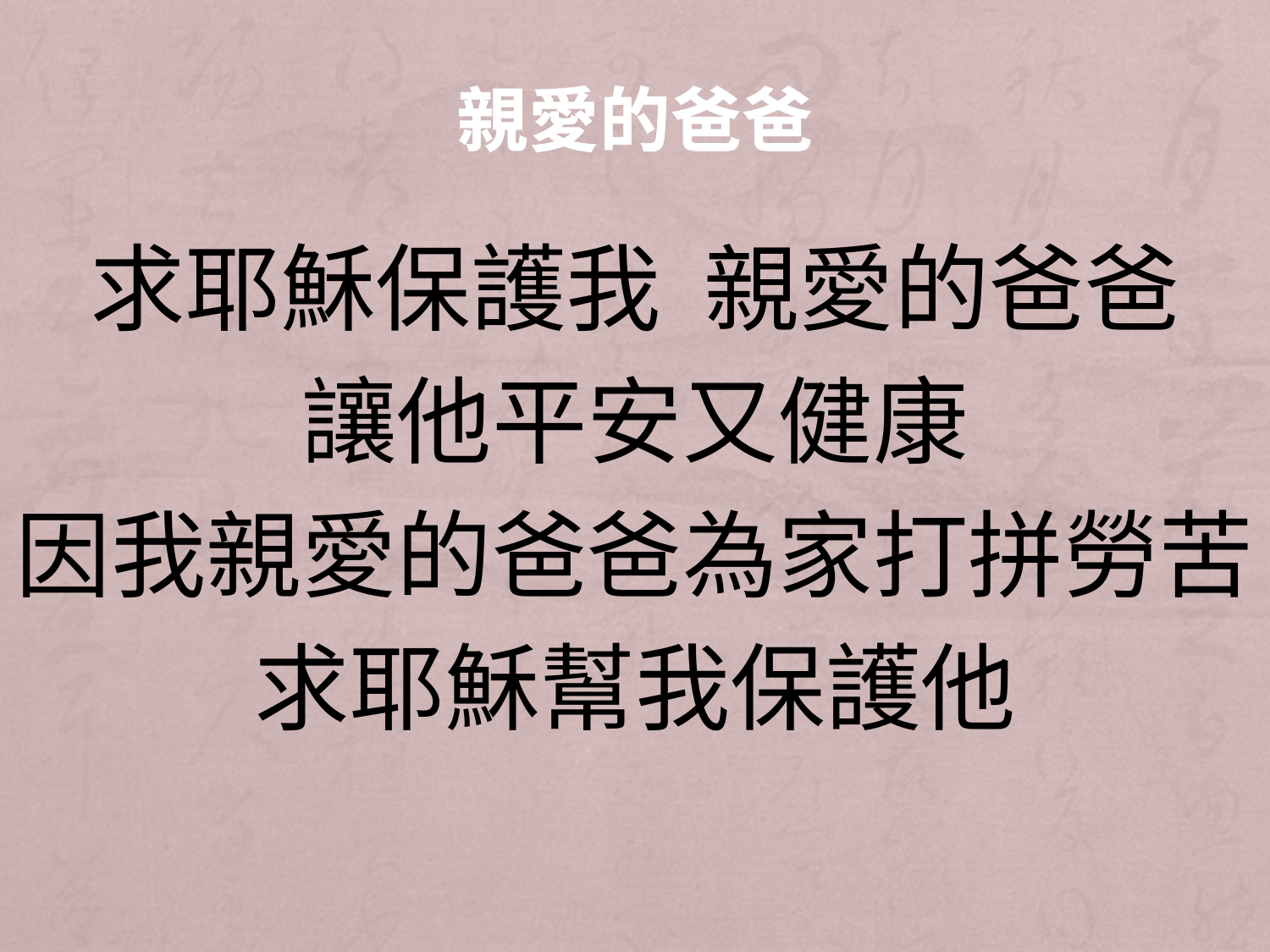

# 親愛的爸爸
求耶穌保護我  親愛的爸爸
讓他平安又健康
因我親愛的爸爸為家打拼勞苦
求耶穌幫我保護他